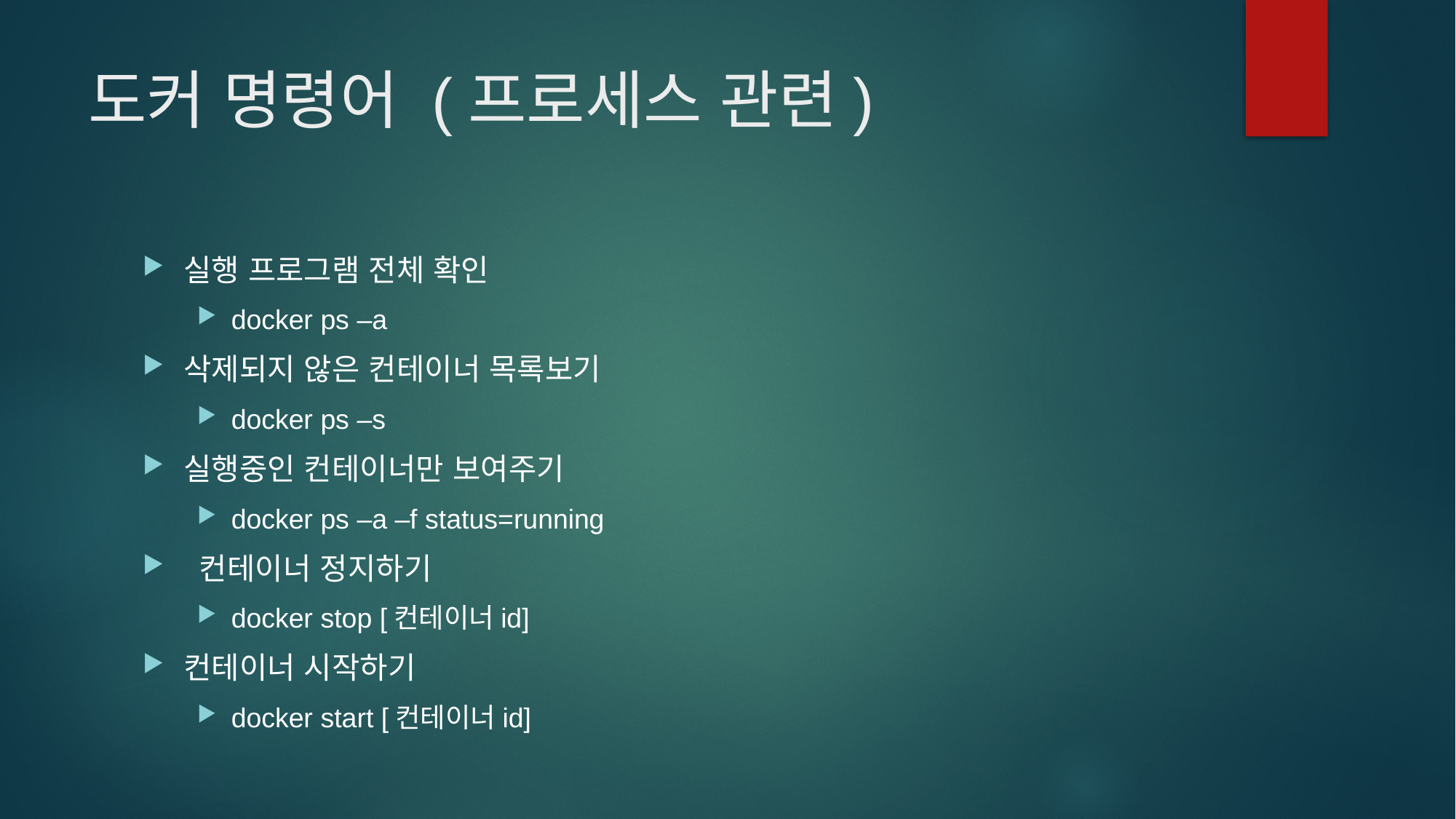

# 도커 명령어 (프로세스 관련)
실행 프로그램 전체 확인
docker ps –a
삭제되지 않은 컨테이너 목록보기
docker ps –s
실행중인 컨테이너만 보여주기
docker ps –a –f status=running
 컨테이너 정지하기
docker stop [컨테이너id]
컨테이너 시작하기
docker start [컨테이너id]